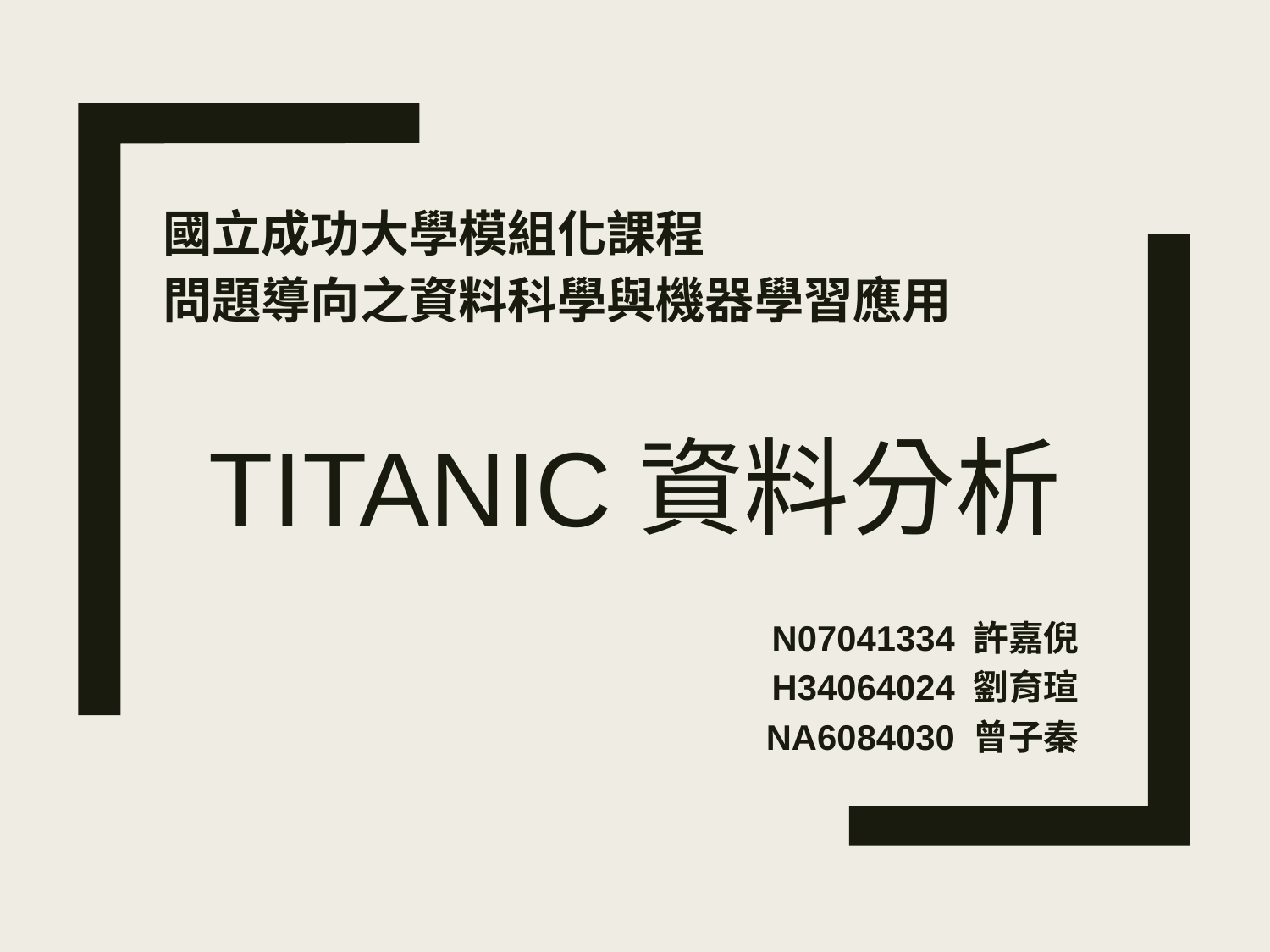

國立成功大學模組化課程
問題導向之資料科學與機器學習應用
# TITANIC資料分析
N07041334 許嘉倪
H34064024 劉育瑄
NA6084030 曾子秦